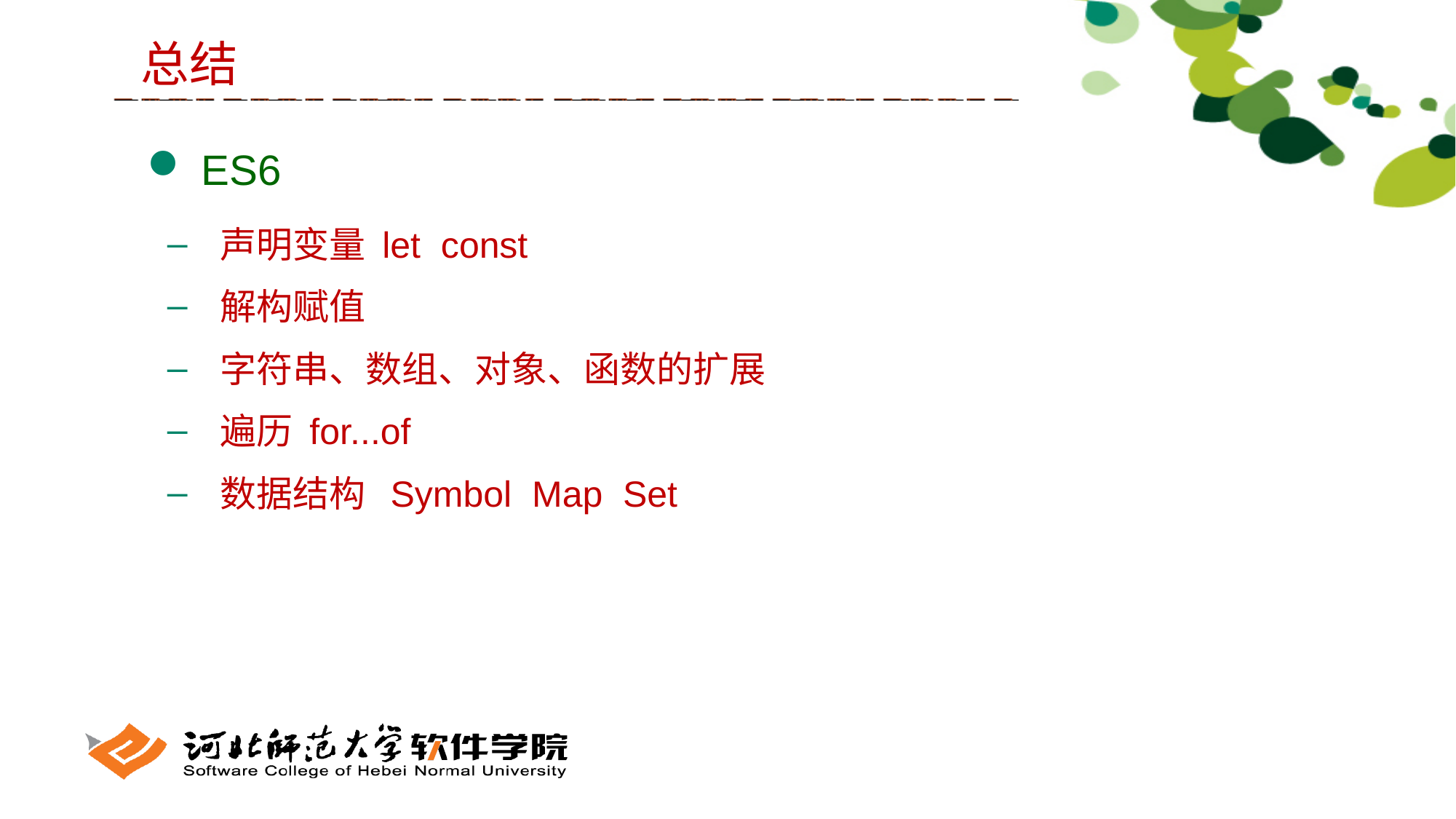

总结
 ES6
  声明变量 let  const
  解构赋值
  字符串、数组、对象、函数的扩展
  遍历 for...of
  数据结构  Symbol  Map  Set